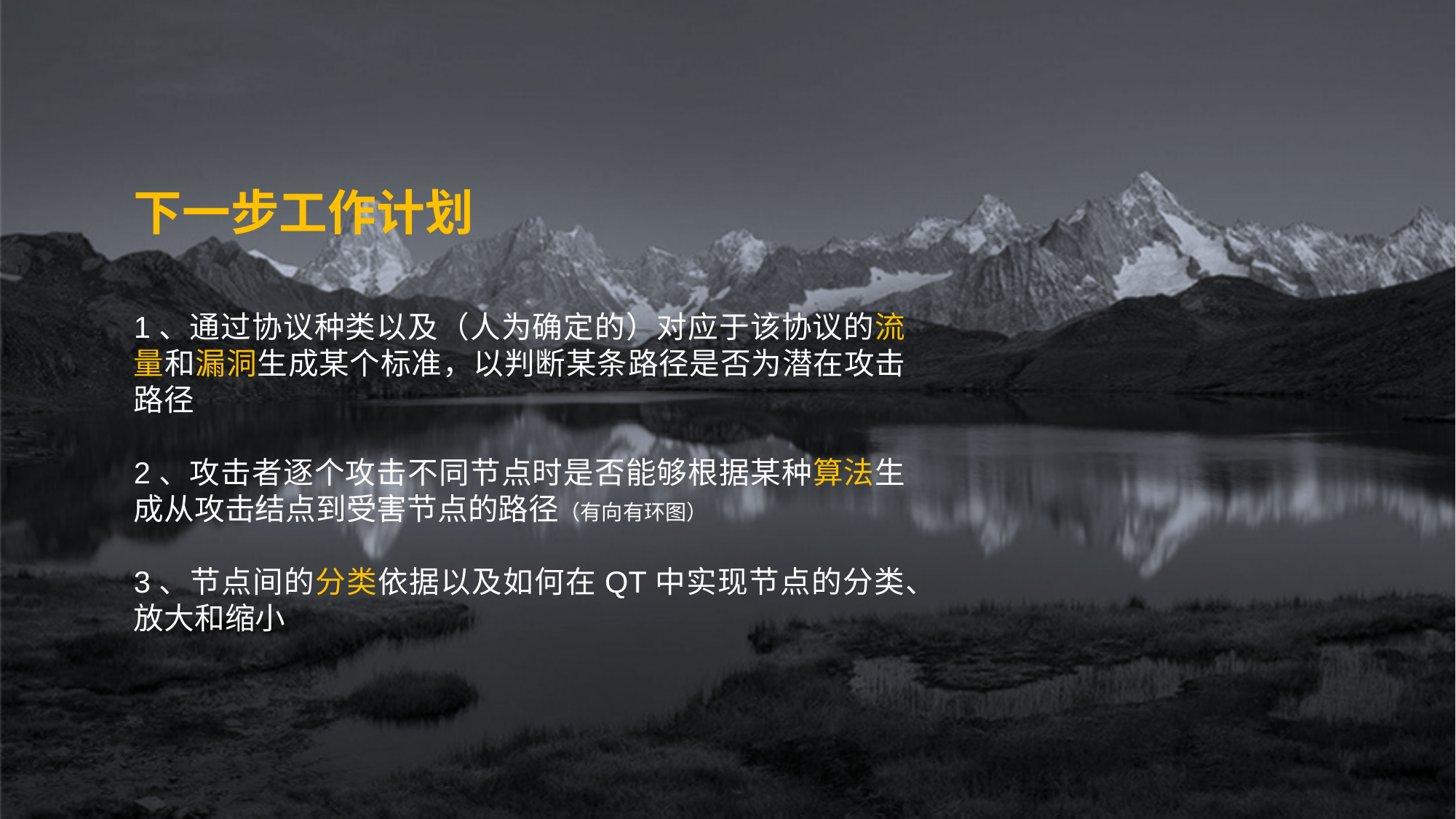

下一步工作计划
1、通过协议种类以及（人为确定的）对应于该协议的流量和漏洞生成某个标准，以判断某条路径是否为潜在攻击路径

2、攻击者逐个攻击不同节点时是否能够根据某种算法生成从攻击结点到受害节点的路径（有向有环图）

3、节点间的分类依据以及如何在QT中实现节点的分类、放大和缩小